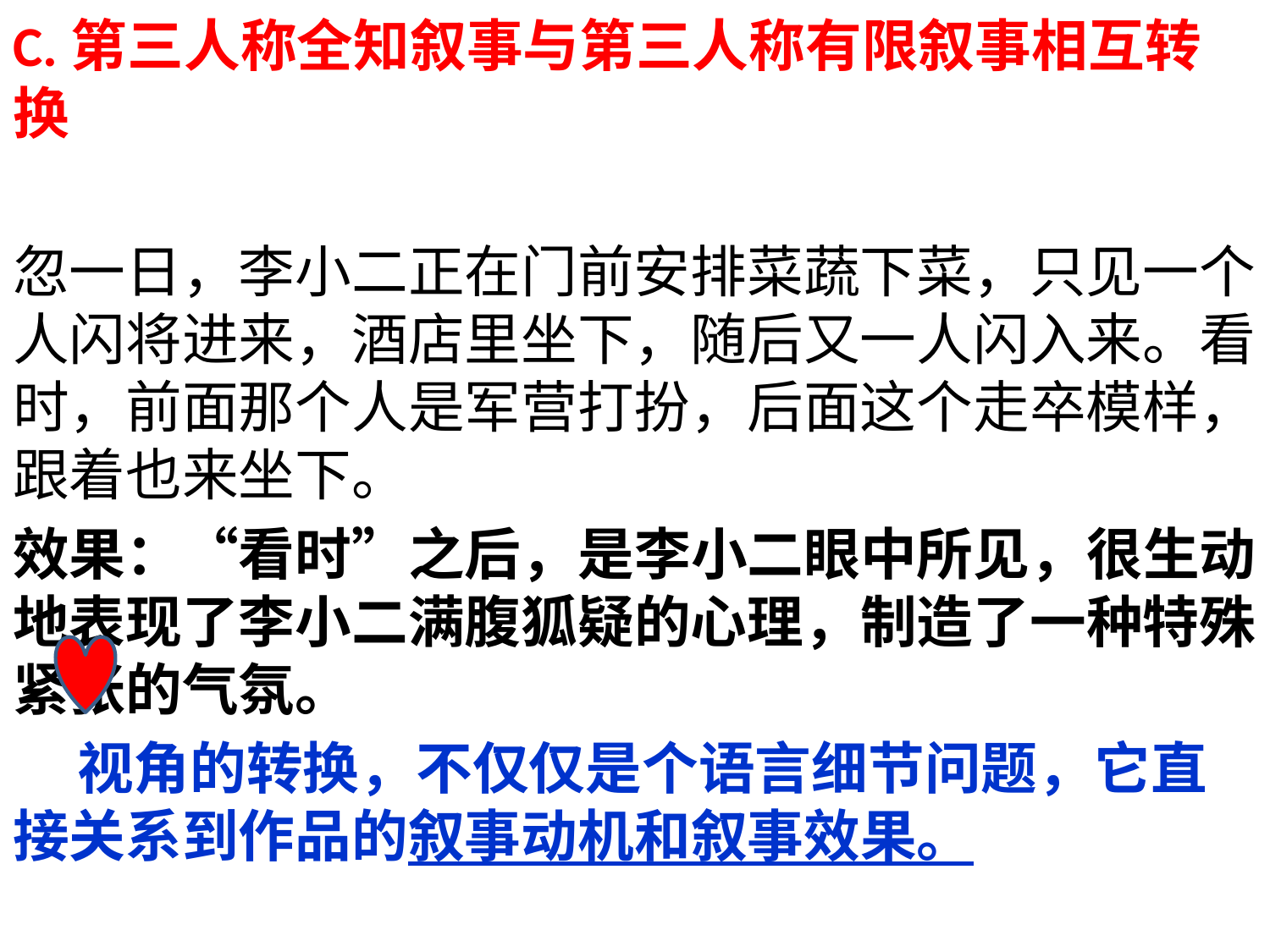

C.第三人称全知叙事与第三人称有限叙事相互转换

忽一日，李小二正在门前安排菜蔬下菜，只见一个人闪将进来，酒店里坐下，随后又一人闪入来。看时，前面那个人是军营打扮，后面这个走卒模样，跟着也来坐下。
效果：“看时”之后，是李小二眼中所见，很生动地表现了李小二满腹狐疑的心理，制造了一种特殊紧张的气氛。
    视角的转换，不仅仅是个语言细节问题，它直接关系到作品的叙事动机和叙事效果。